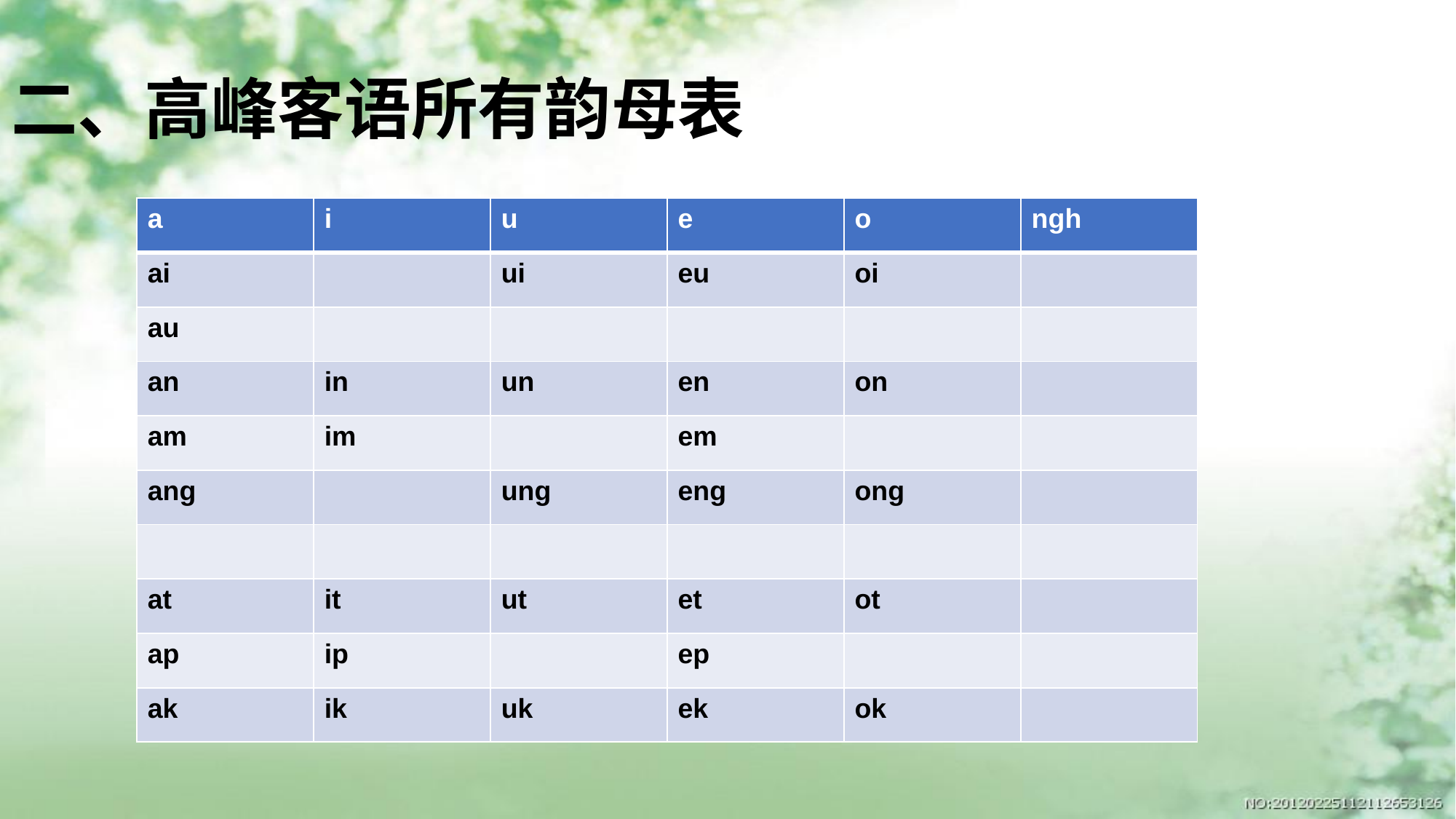

二、高峰客语所有韵母表
| a | i | u | e | o | ngh |
| --- | --- | --- | --- | --- | --- |
| ai |  | ui | eu | oi |  |
| au |  |  |  |  |  |
| an | in | un | en | on |  |
| am | im |  | em |  |  |
| ang |  | ung | eng | ong |  |
|  |  |  |  |  |  |
| at | it | ut | et | ot |  |
| ap | ip |  | ep |  |  |
| ak | ik | uk | ek | ok |  |